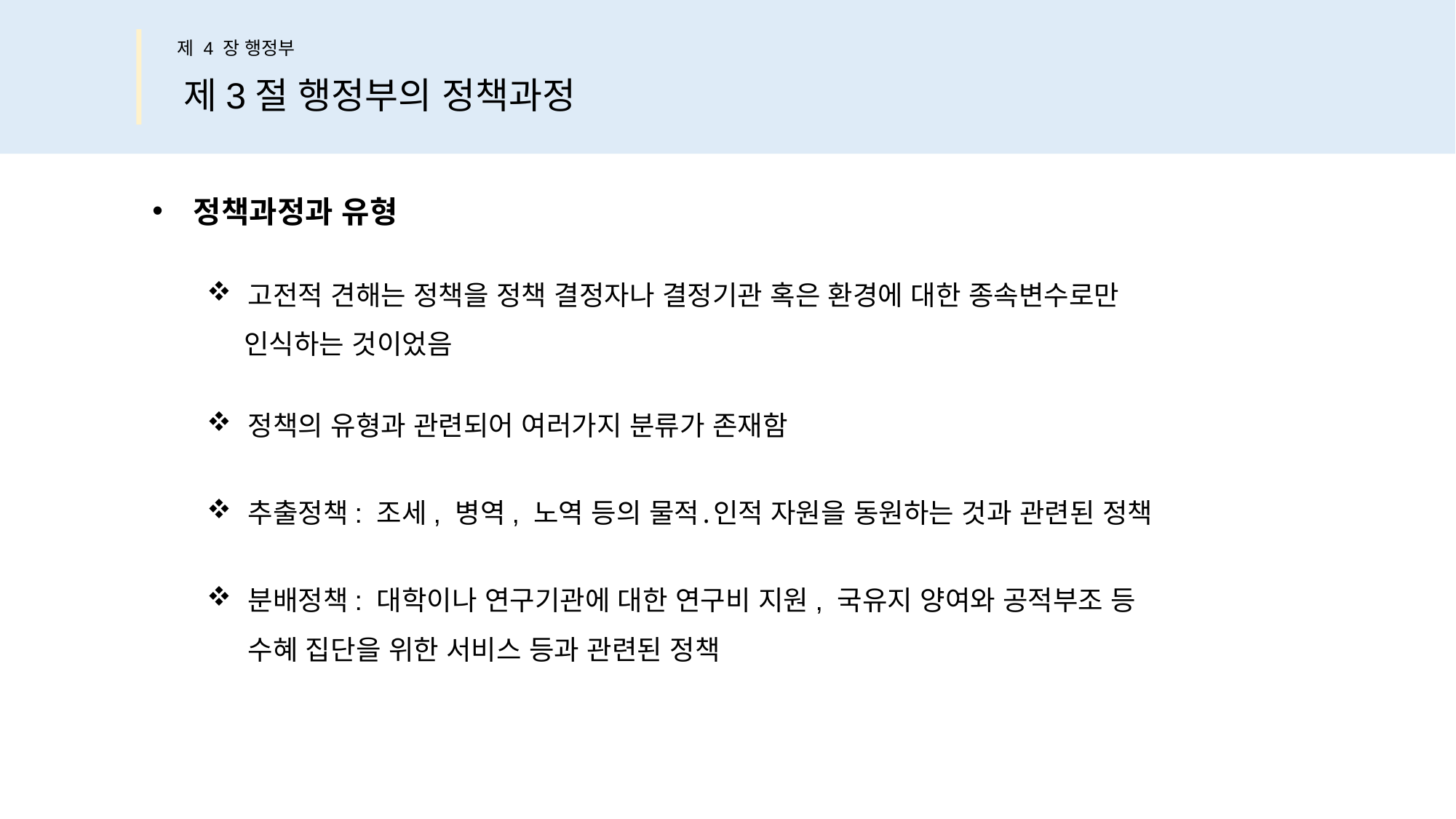

제 4 장 행정부
제3절 행정부의 정책과정
정책과정과 유형

고전적 견해는 정책을 정책 결정자나 결정기관 혹은 환경에 대한 종속변수로만
    인식하는 것이었음

정책의 유형과 관련되어 여러가지 분류가 존재함

추출정책: 조세, 병역, 노역 등의 물적․인적 자원을 동원하는 것과 관련된 정책

분배정책: 대학이나 연구기관에 대한 연구비 지원, 국유지 양여와 공적부조 등
수혜 집단을 위한 서비스 등과 관련된 정책